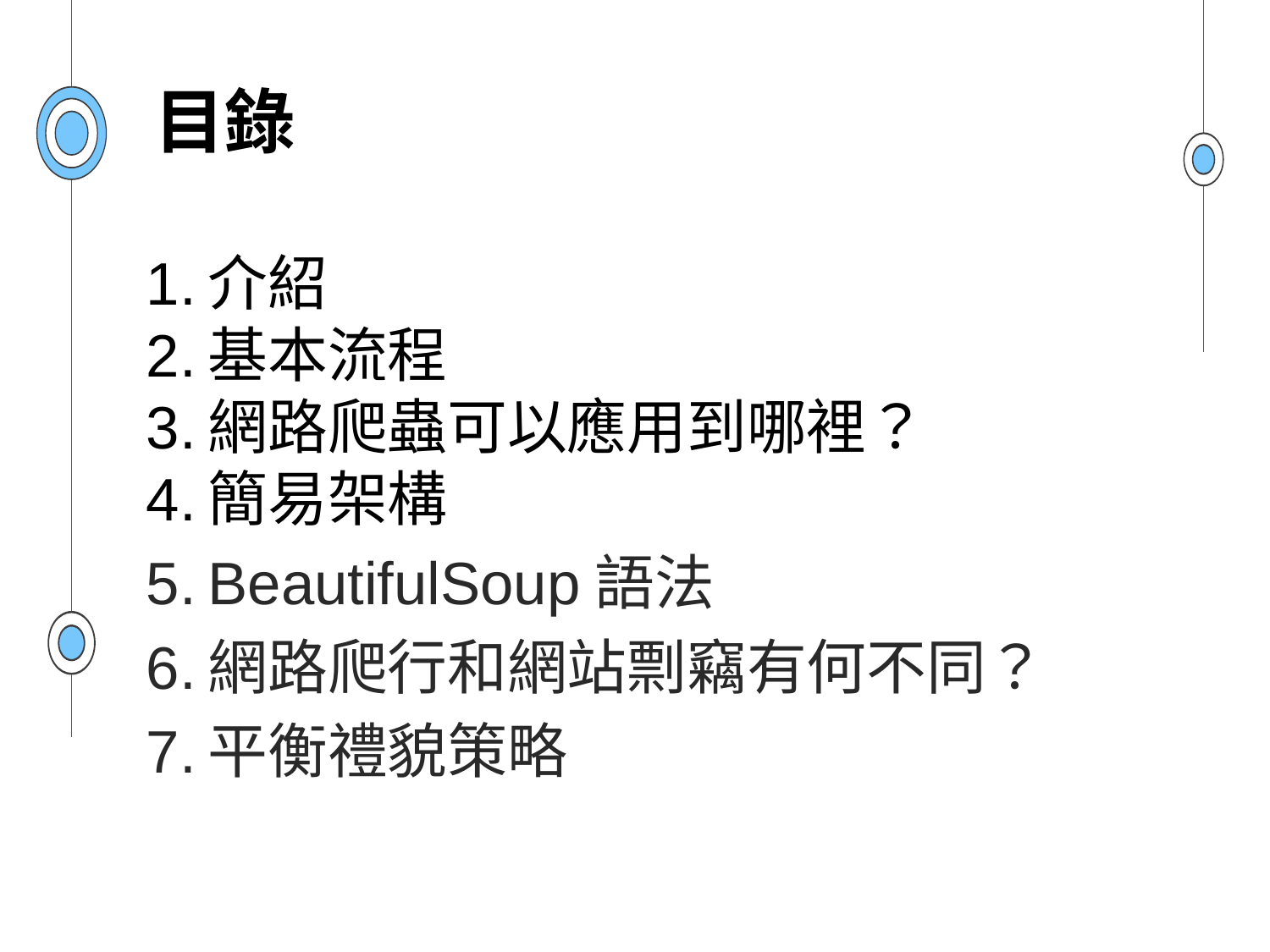

目錄
介紹
基本流程
網路爬蟲可以應用到哪裡？
簡易架構
BeautifulSoup語法
網路爬行和網站剽竊有何不同？
平衡禮貌策略